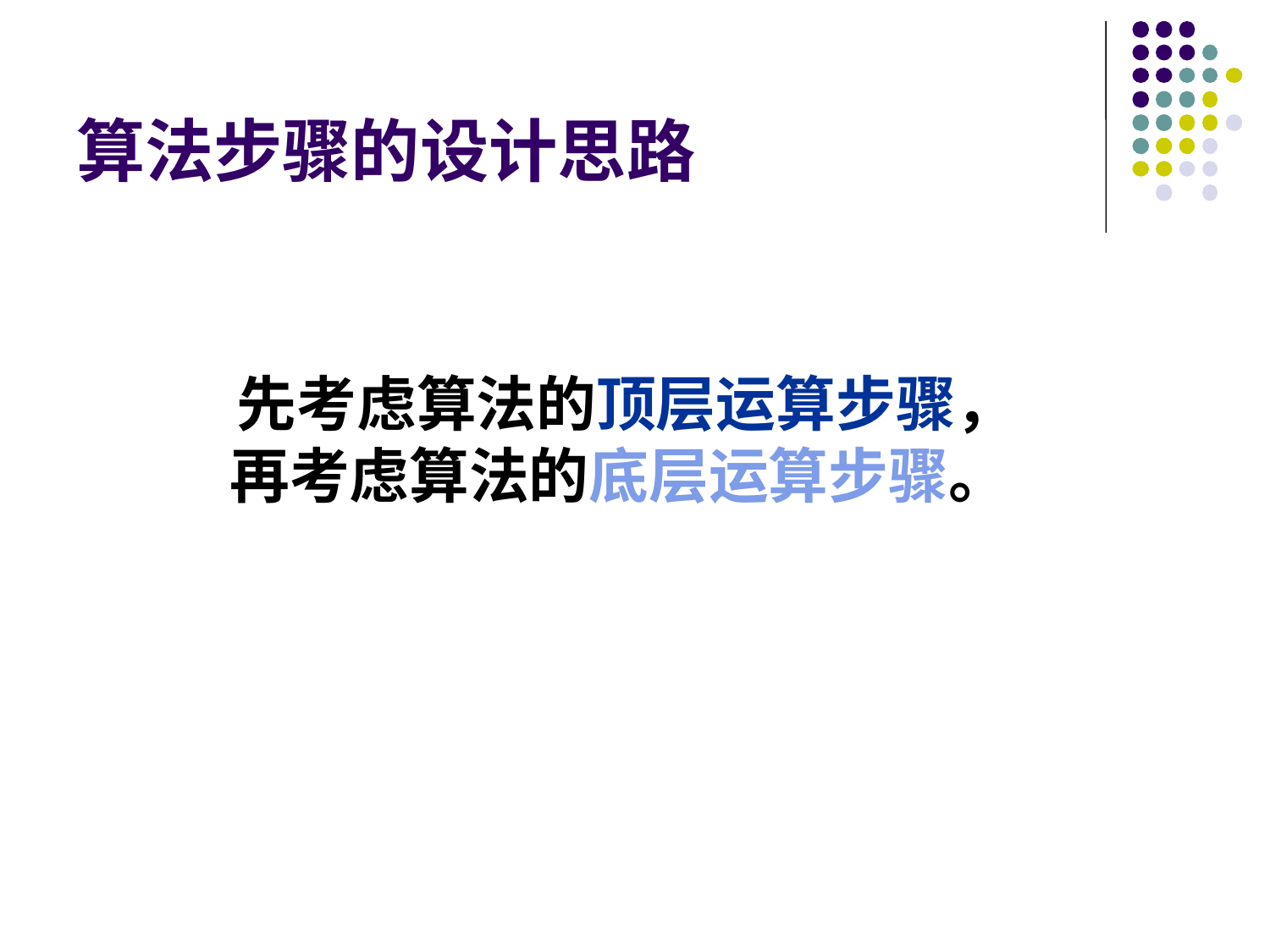

# 算法步骤的设计思路
   先考虑算法的顶层运算步骤，再考虑算法的底层运算步骤。